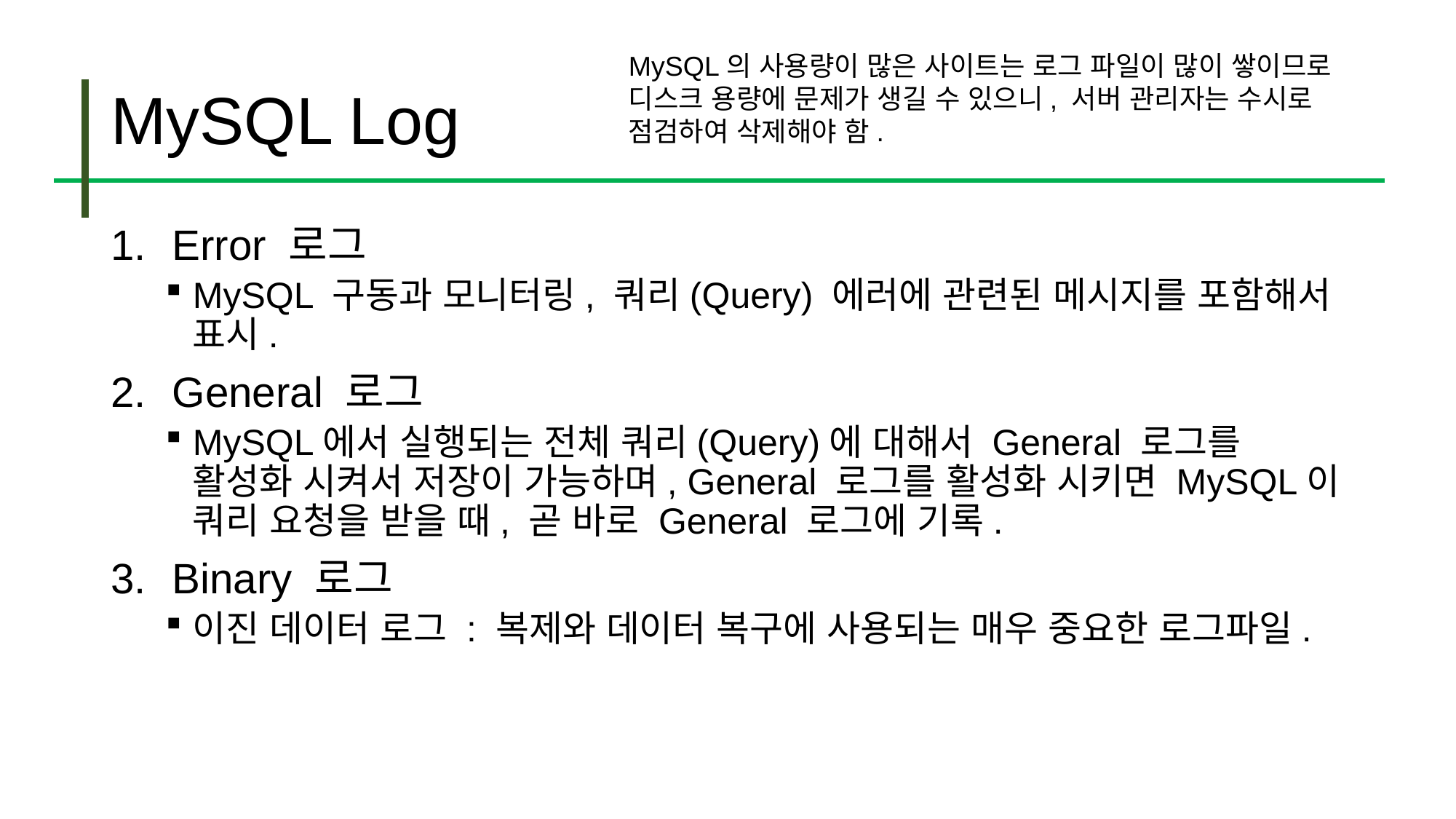

# MySQL Log
MySQL의 사용량이 많은 사이트는 로그 파일이 많이 쌓이므로 디스크 용량에 문제가 생길 수 있으니, 서버 관리자는 수시로 점검하여 삭제해야 함.
Error 로그
MySQL 구동과 모니터링, 쿼리(Query) 에러에 관련된 메시지를 포함해서 표시.
General 로그
MySQL에서 실행되는 전체 쿼리(Query)에 대해서 General 로그를 활성화 시켜서 저장이 가능하며, General 로그를 활성화 시키면 MySQL이 쿼리 요청을 받을 때, 곧 바로 General 로그에 기록.
Binary 로그
이진 데이터 로그 : 복제와 데이터 복구에 사용되는 매우 중요한 로그파일.